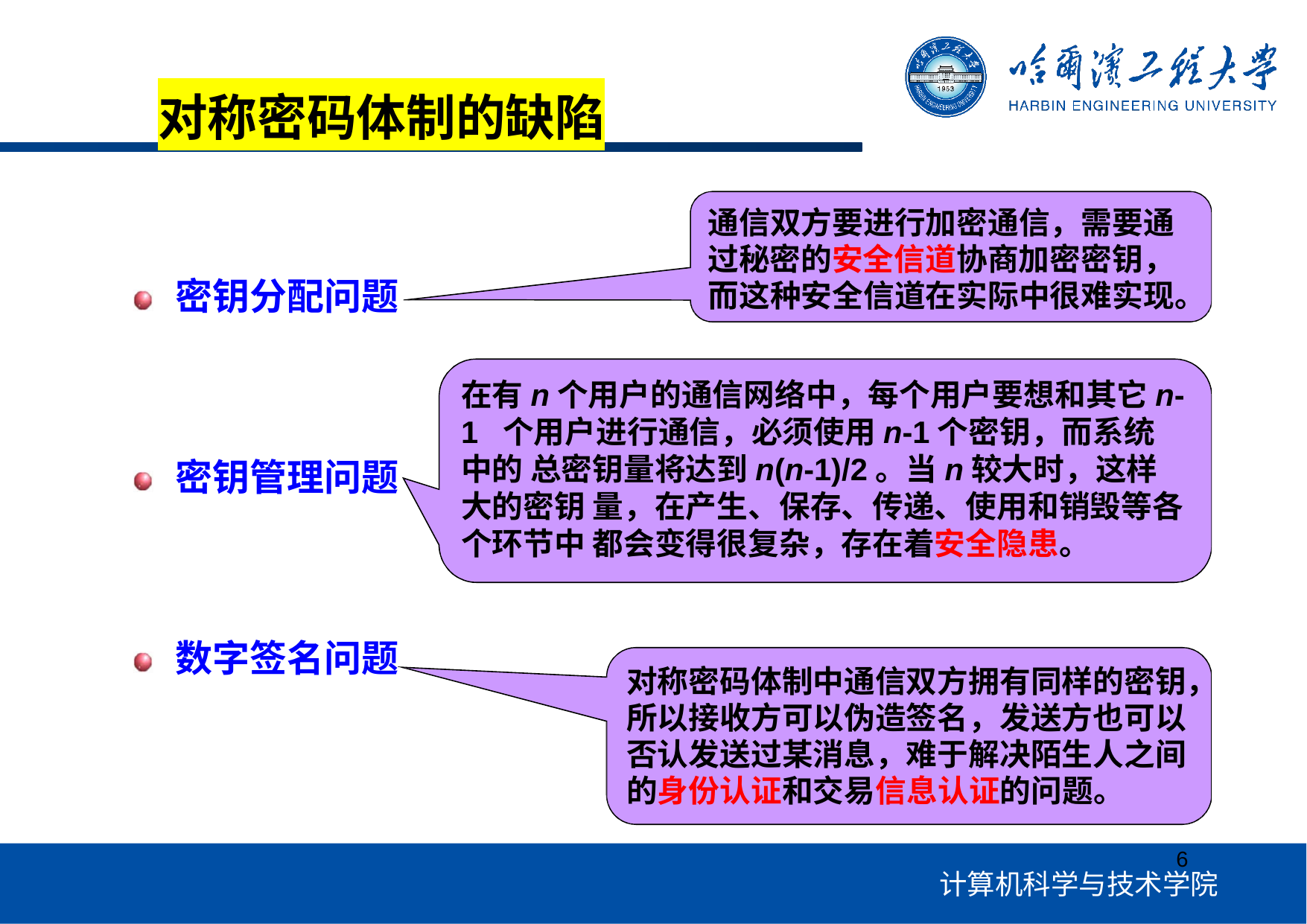

# 对称密码体制的缺陷

通信双方要进行加密通信，需要通 过秘密的安全信道协商加密密钥，  而这种安全信道在实际中很难实现。
密钥分配问题

在有n个用户的通信网络中，每个用户要想和其它n-1  个用户进行通信，必须使用n-1个密钥，而系统中的 总密钥量将达到n(n-1)/2。当n较大时，这样大的密钥 量，在产生、保存、传递、使用和销毁等各个环节中 都会变得很复杂，存在着安全隐患。
密钥管理问题

数字签名问题

对称密码体制中通信双方拥有同样的密钥， 所以接收方可以伪造签名，发送方也可以 否认发送过某消息，难于解决陌生人之间 的身份认证和交易信息认证的问题。
6